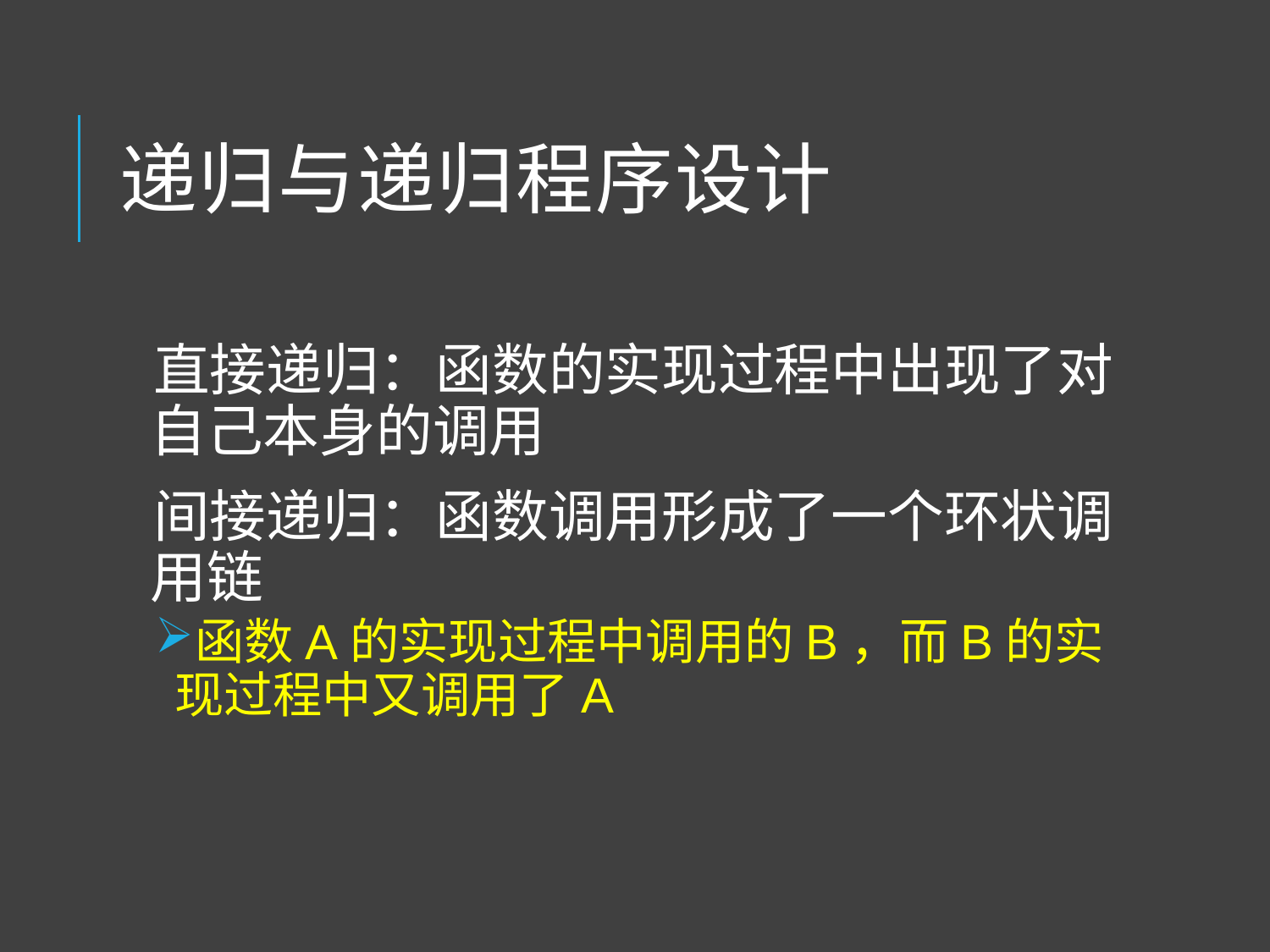

# 递归与递归程序设计
直接递归：函数的实现过程中出现了对自己本身的调用
间接递归：函数调用形成了一个环状调用链
函数A的实现过程中调用的B，而B的实现过程中又调用了A